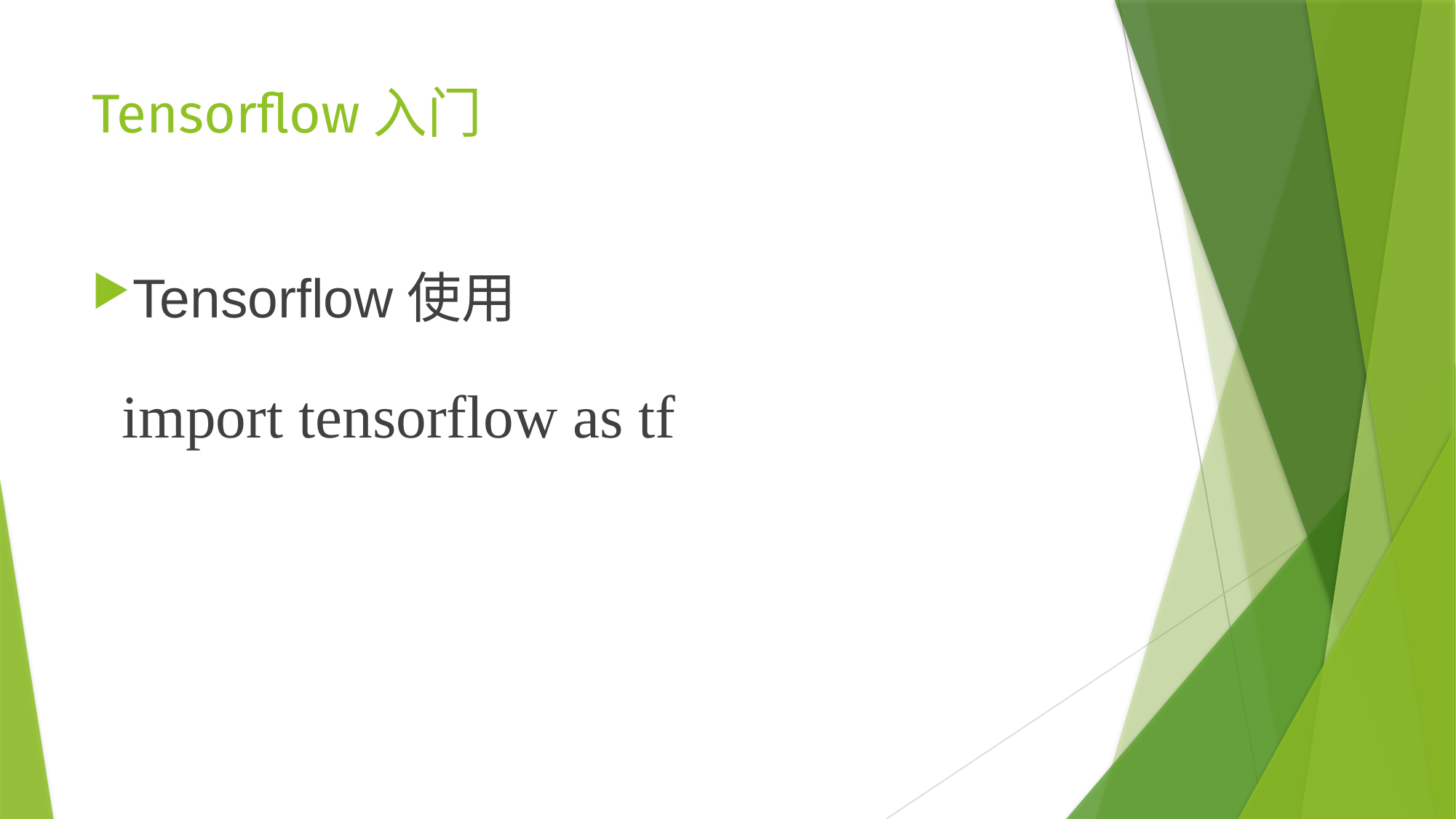

# Tensorflow入门
Tensorflow使用
  import tensorflow as tf